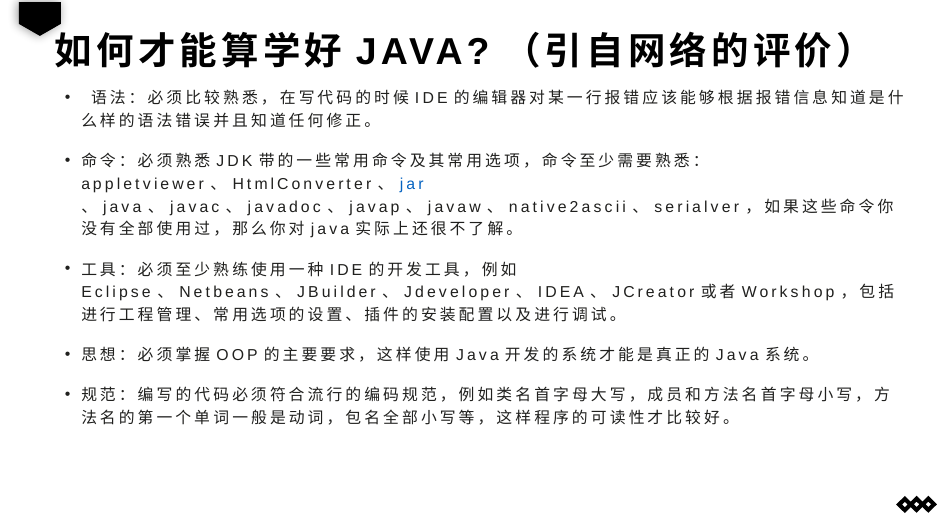

# 如何才能算学好JAVA?（引自网络的评价）
 语法：必须比较熟悉，在写代码的时候IDE的编辑器对某一行报错应该能够根据报错信息知道是什么样的语法错误并且知道任何修正。
命令：必须熟悉JDK带的一些常用命令及其常用选项，命令至少需要熟悉：appletviewer、HtmlConverter、jar、java、javac、javadoc、javap、javaw、native2ascii、serialver，如果这些命令你没有全部使用过，那么你对java实际上还很不了解。
工具：必须至少熟练使用一种IDE的开发工具，例如Eclipse、Netbeans、JBuilder、Jdeveloper、IDEA、JCreator或者Workshop，包括进行工程管理、常用选项的设置、插件的安装配置以及进行调试。
思想：必须掌握OOP的主要要求，这样使用Java开发的系统才能是真正的Java系统。
规范：编写的代码必须符合流行的编码规范，例如类名首字母大写，成员和方法名首字母小写，方法名的第一个单词一般是动词，包名全部小写等，这样程序的可读性才比较好。